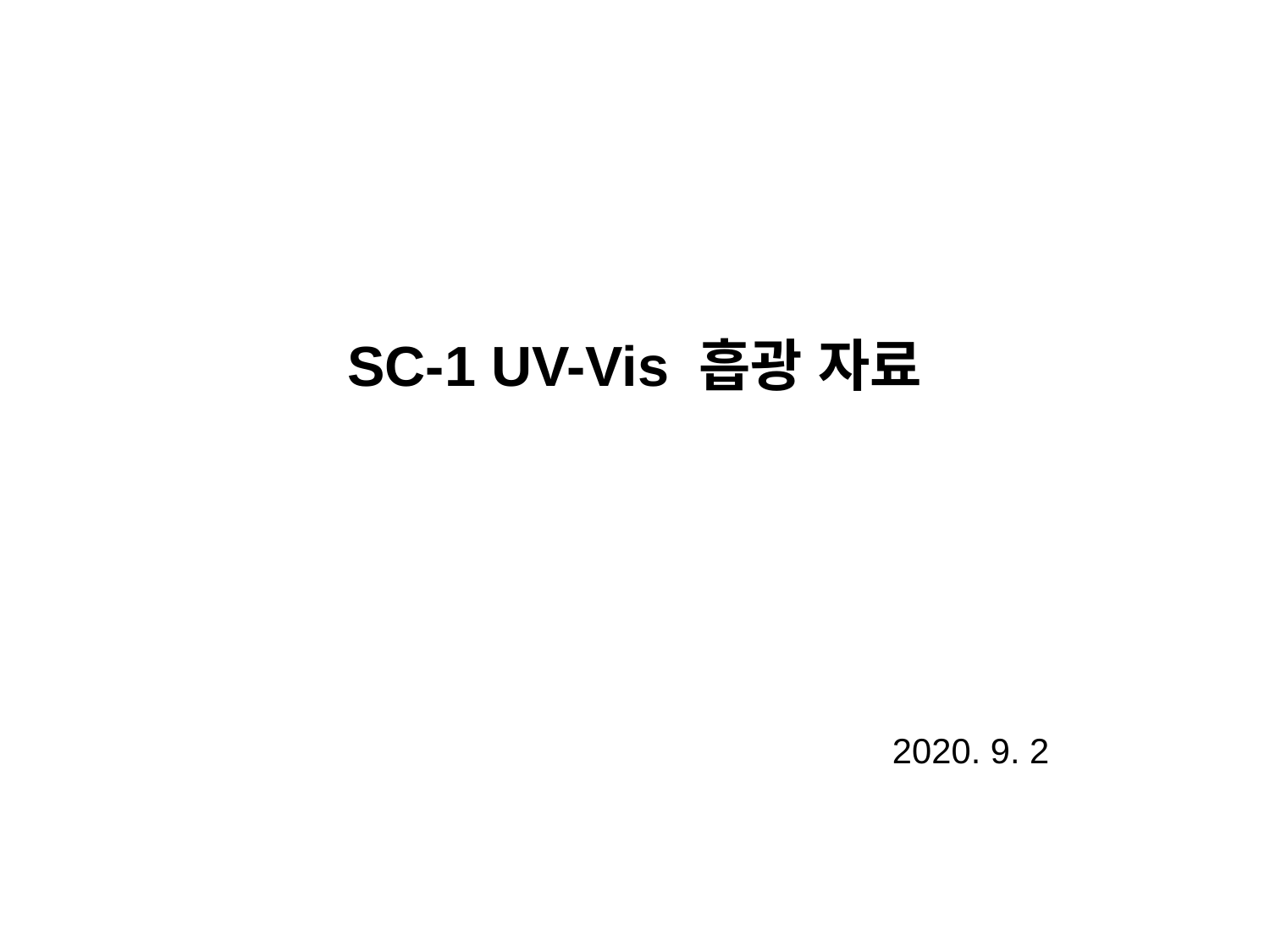

SC-1 UV-Vis 흡광 자료
2020. 9. 2